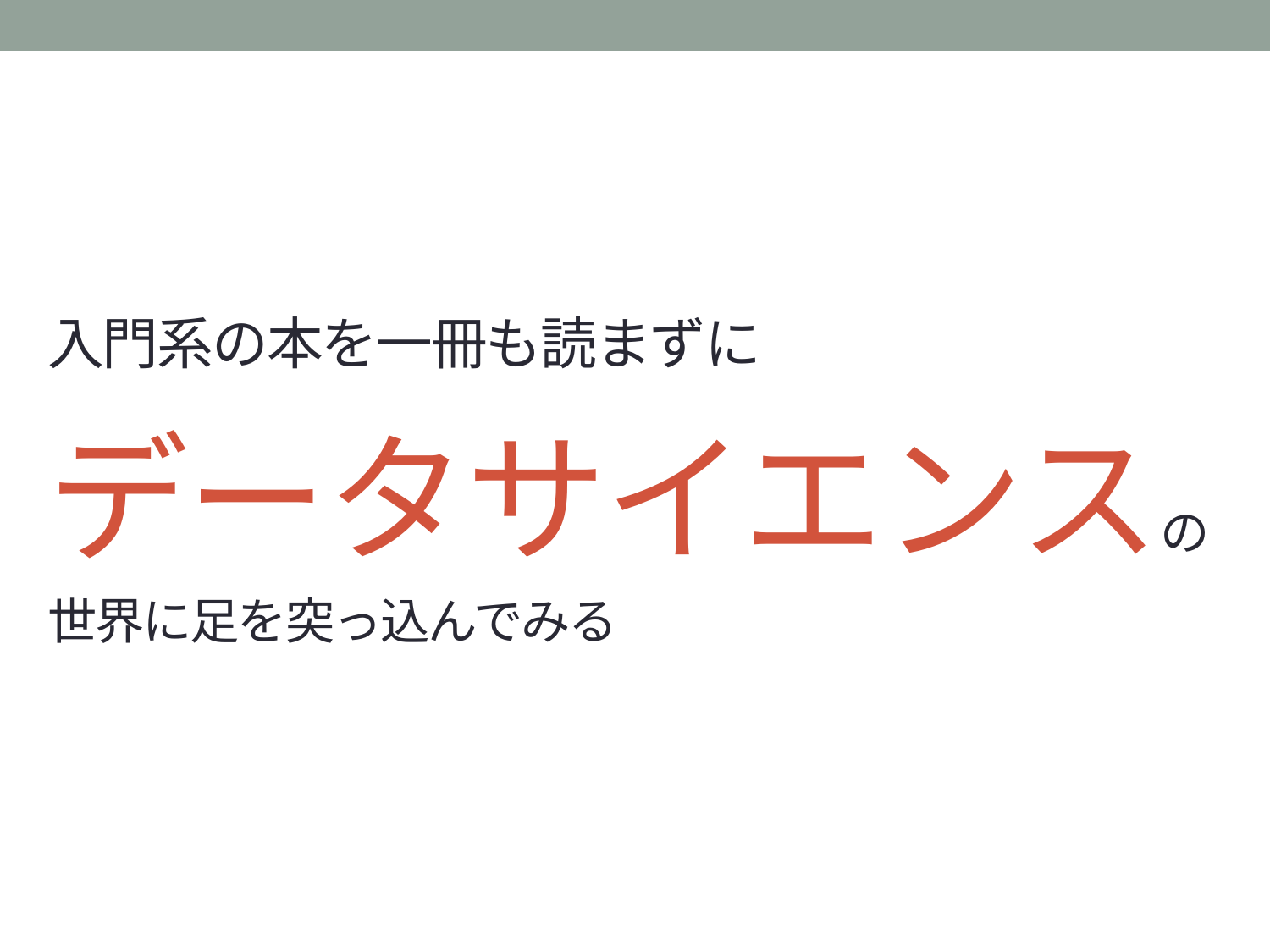

# 入門系の本を一冊も読まずに データサイエンスの 世界に足を突っ込んでみる